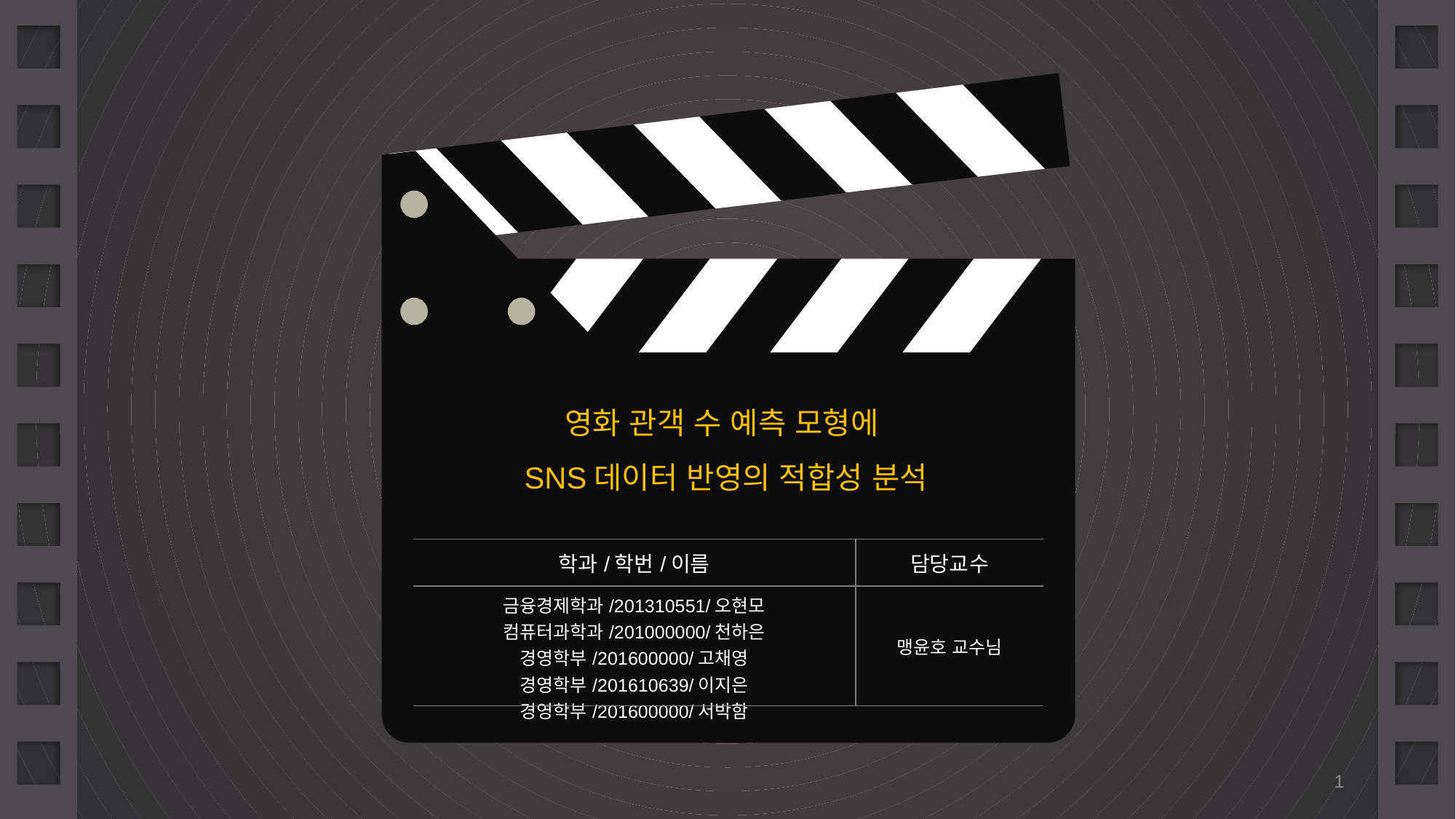

영화 관객 수 예측 모형에
SNS데이터 반영의 적합성 분석
| 학과/학번/이름 | 담당교수 |
| --- | --- |
| 금융경제학과/201310551/오현모 컴퓨터과학과/201000000/천하은 경영학부/201600000/고채영 경영학부/201610639/이지은 경영학부/201600000/서박함 | 맹윤호 교수님 |
1